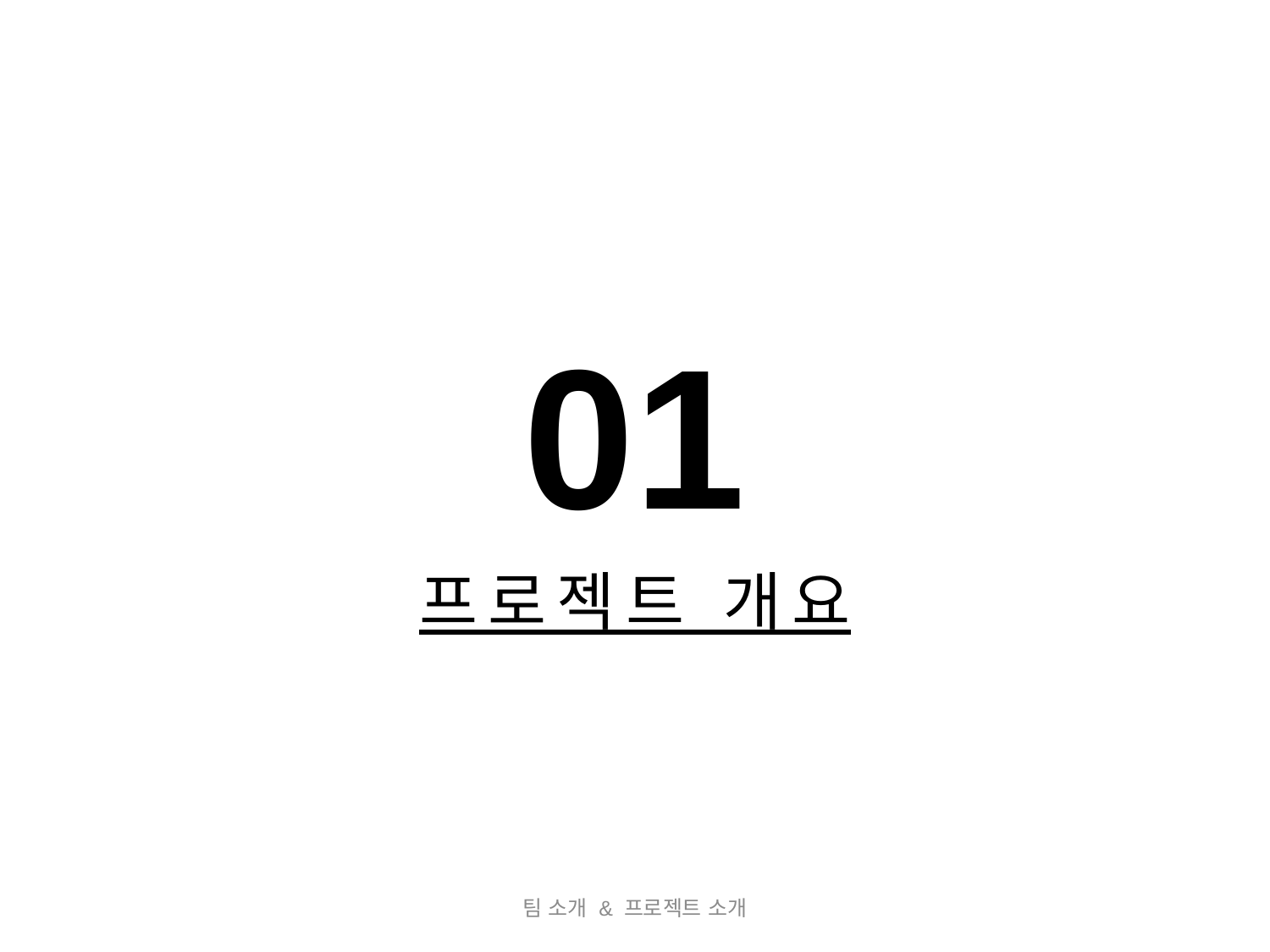

01
프로젝트 개요

팀 소개 & 프로젝트 소개